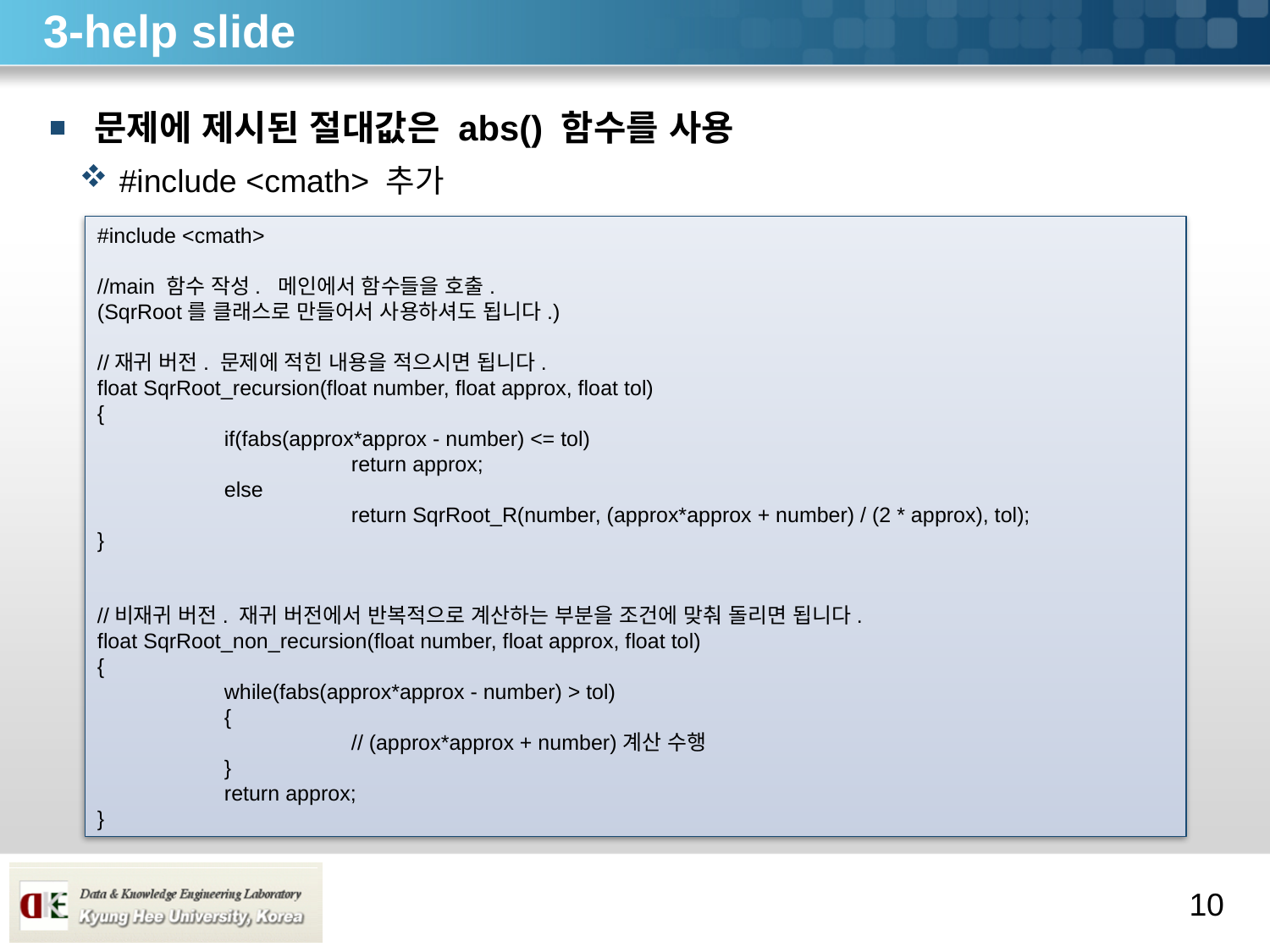

# 3-help slide
문제에 제시된 절대값은 abs() 함수를 사용
#include <cmath> 추가
#include <cmath>

//main 함수 작성.  메인에서 함수들을 호출.
(SqrRoot를 클래스로 만들어서 사용하셔도 됩니다.)

//재귀 버전. 문제에 적힌 내용을 적으시면 됩니다.
float SqrRoot_recursion(float number, float approx, float tol)
{
	if(fabs(approx*approx - number) <= tol)
		return approx;
	else
		return SqrRoot_R(number, (approx*approx + number) / (2 * approx), tol);
}

//비재귀 버전. 재귀 버전에서 반복적으로 계산하는 부분을 조건에 맞춰 돌리면 됩니다.
float SqrRoot_non_recursion(float number, float approx, float tol)
{
	while(fabs(approx*approx - number) > tol)
	{
		// (approx*approx + number)계산 수행
	}
	return approx;
}